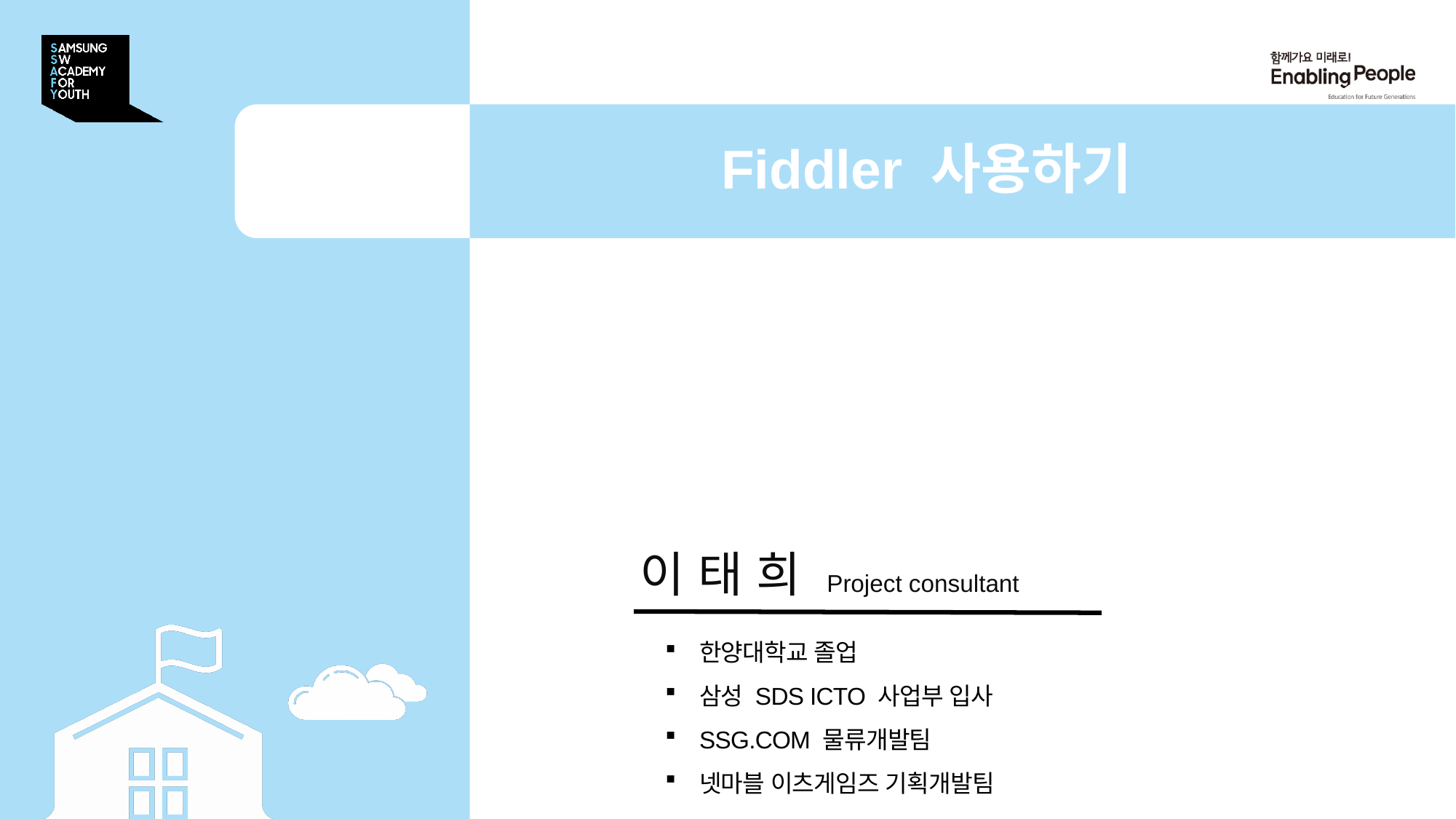

Fiddler 사용하기
이 태 희 Project consultant
한양대학교 졸업
삼성 SDS ICTO 사업부 입사
SSG.COM 물류개발팀
넷마블 이츠게임즈 기획개발팀